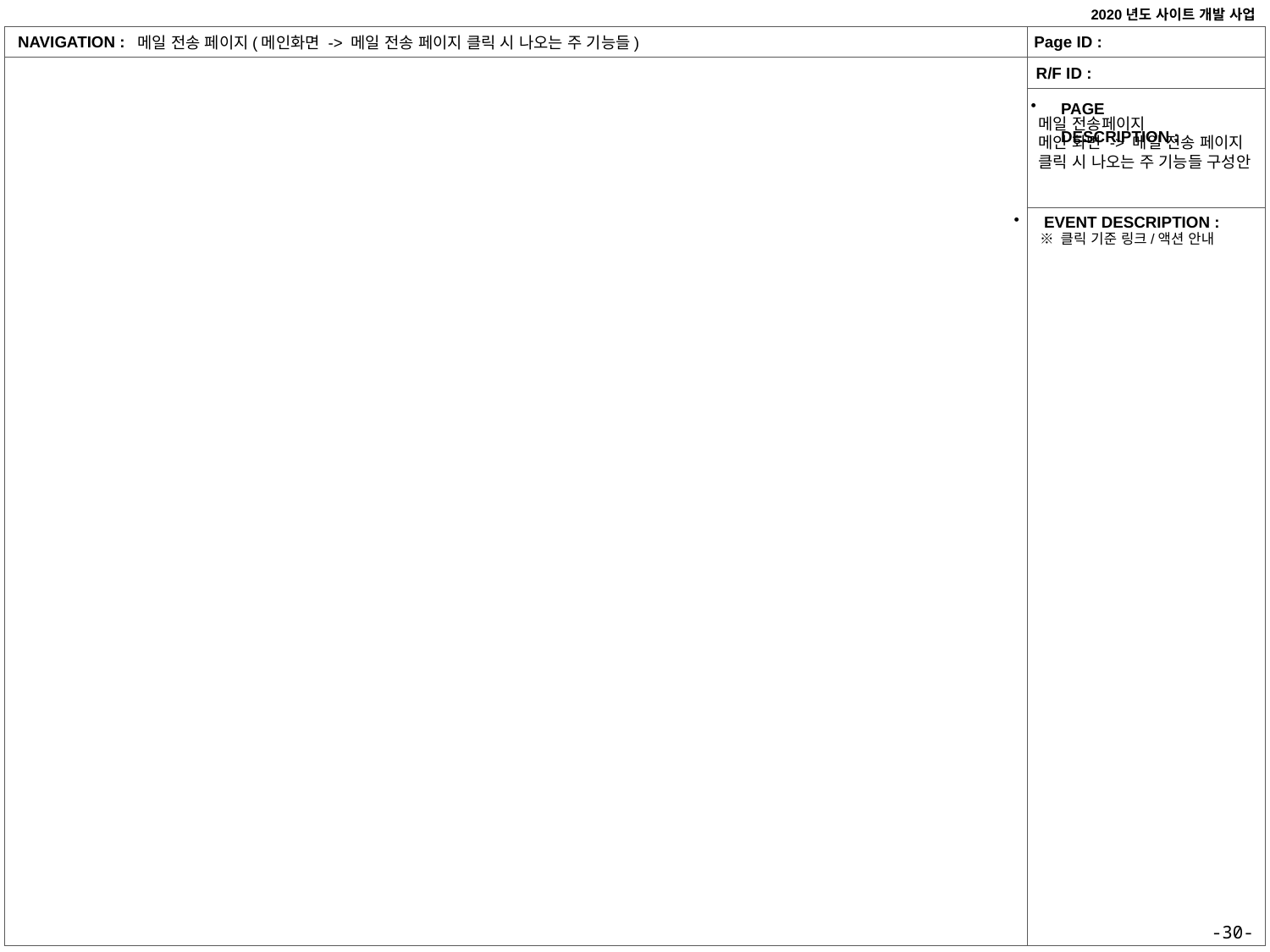

메일 전송 페이지(메인화면 -> 메일 전송 페이지 클릭 시 나오는 주 기능들)
메일 전송페이지
메인 화면 -> 메일 전송 페이지 클릭 시 나오는 주 기능들 구성안
※ 클릭 기준 링크/액션 안내